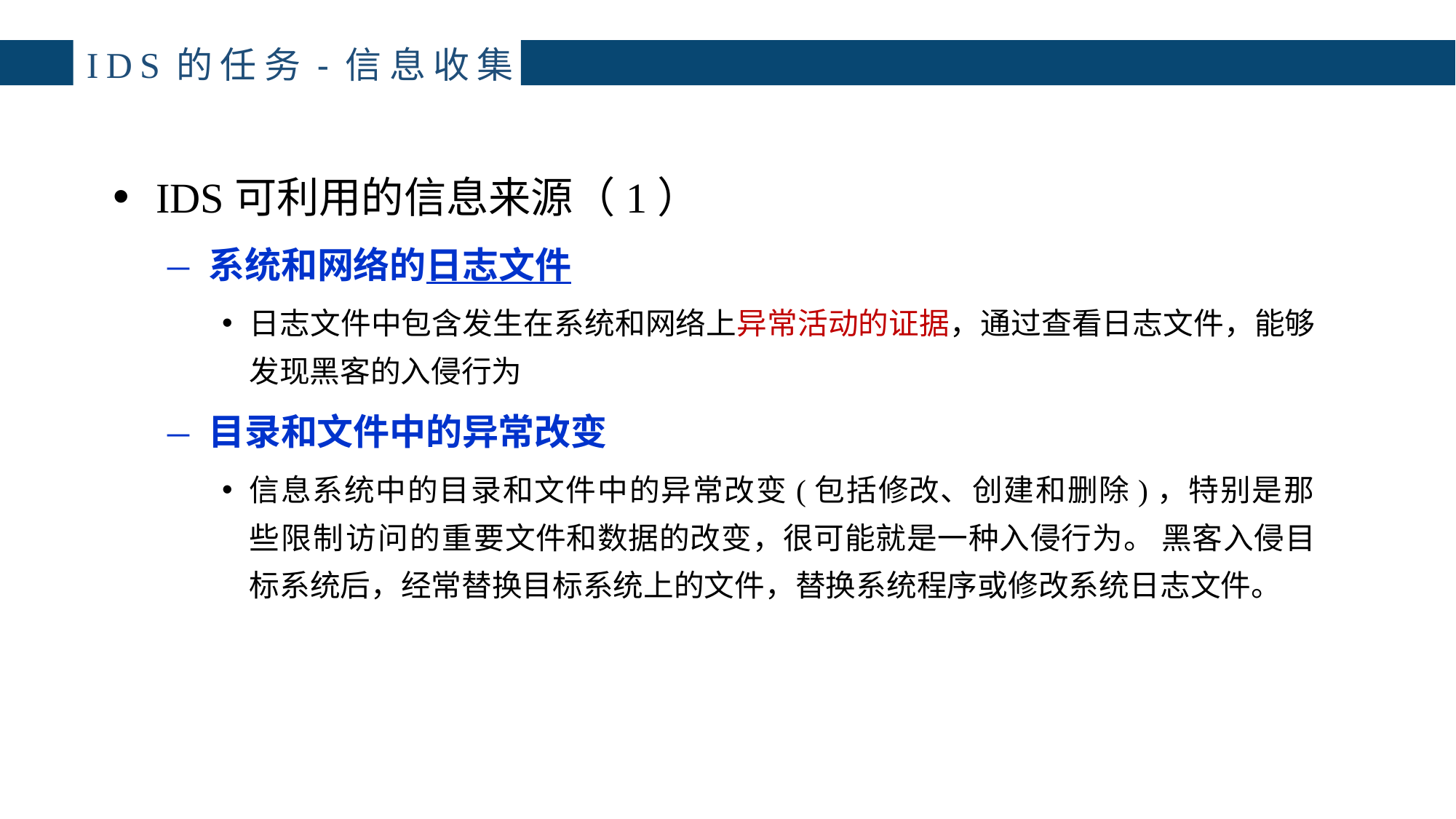

# IDS的任务-信息收集
IDS可利用的信息来源（1）
系统和网络的日志文件
日志文件中包含发生在系统和网络上异常活动的证据，通过查看日志文件，能够发现黑客的入侵行为
目录和文件中的异常改变
信息系统中的目录和文件中的异常改变(包括修改、创建和删除)，特别是那些限制访问的重要文件和数据的改变，很可能就是一种入侵行为。 黑客入侵目标系统后，经常替换目标系统上的文件，替换系统程序或修改系统日志文件。